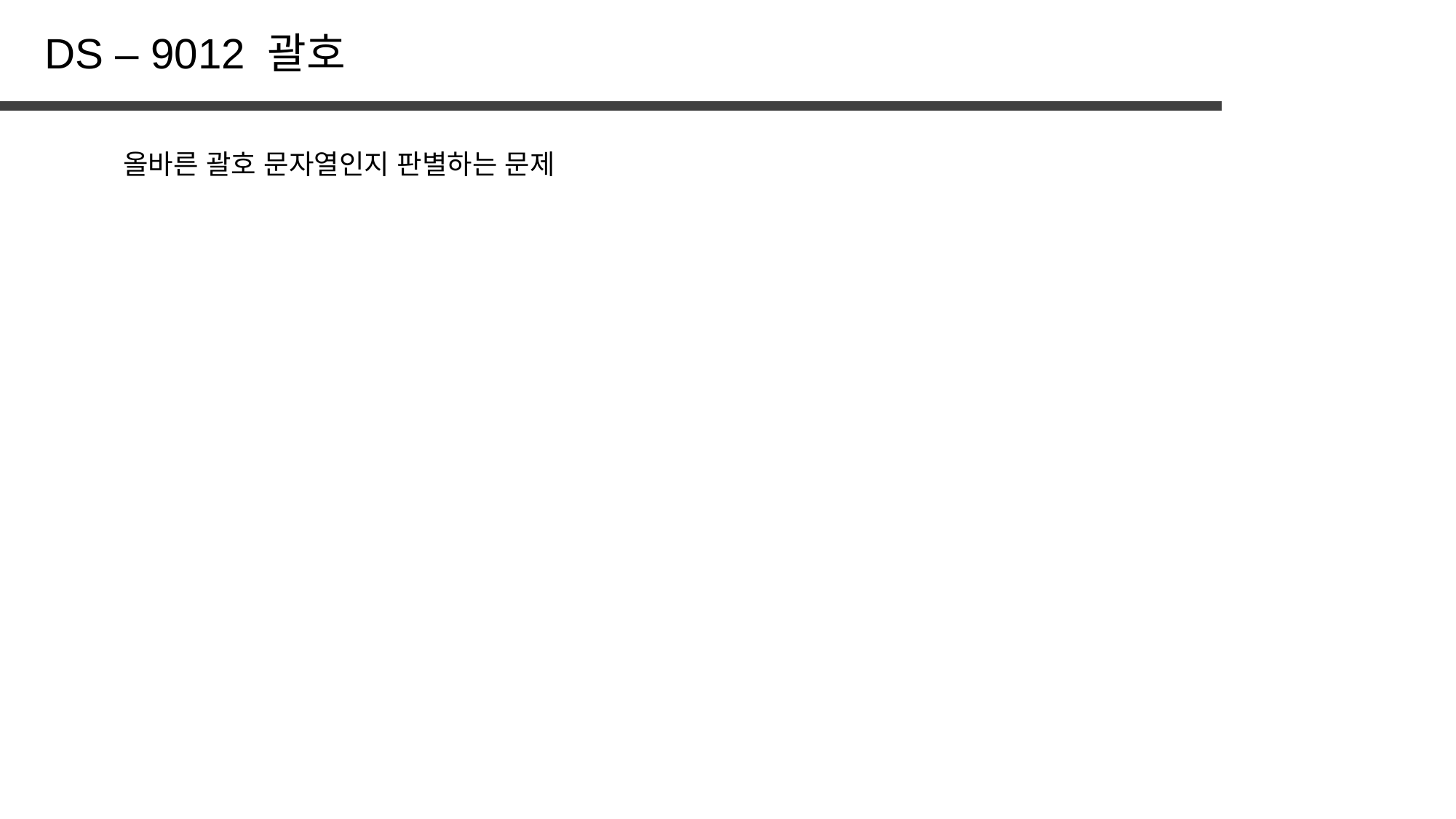

DS – 9012 괄호
올바른 괄호 문자열인지 판별하는 문제